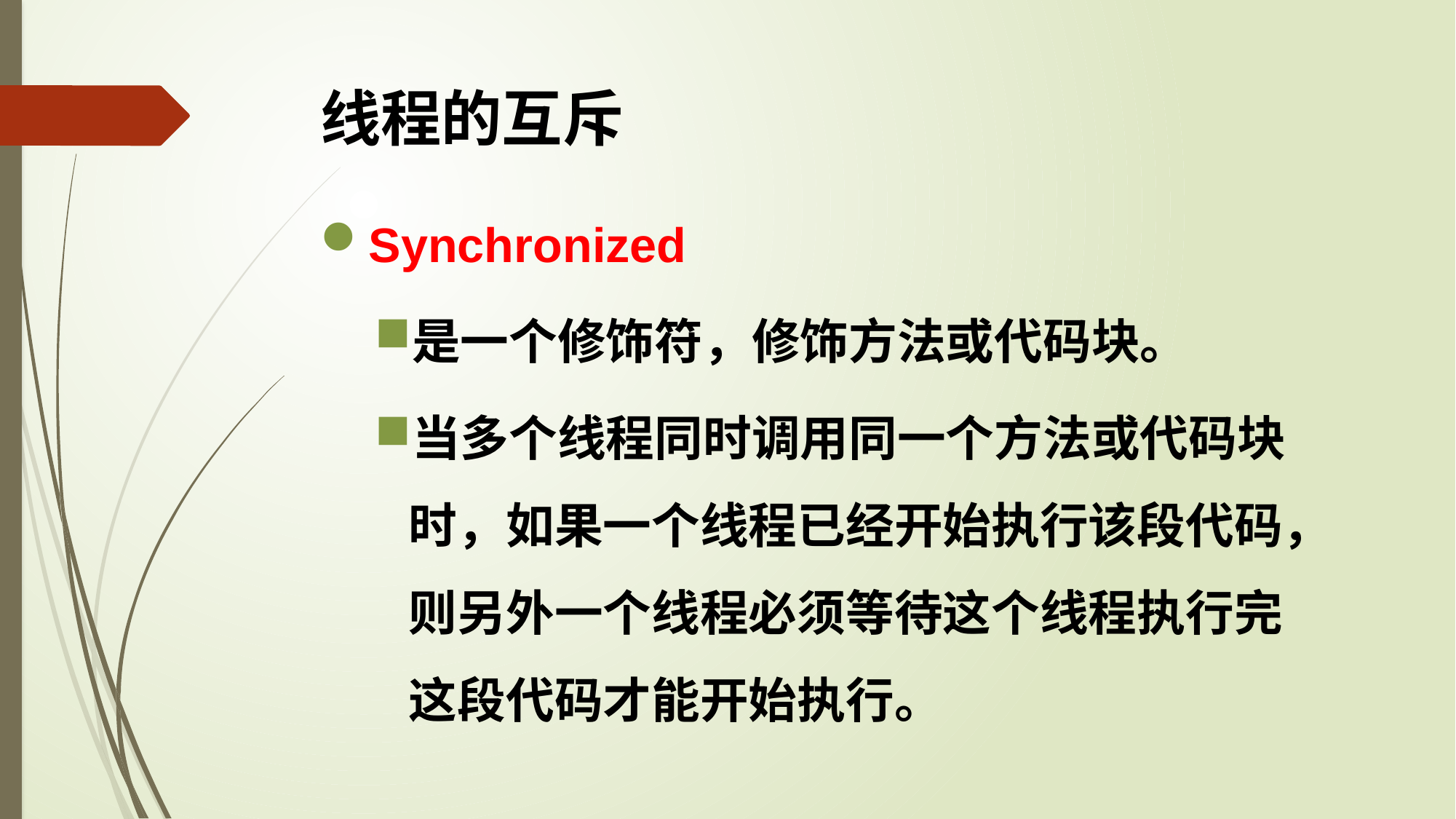

# 线程的互斥
Synchronized
是一个修饰符，修饰方法或代码块。
当多个线程同时调用同一个方法或代码块时，如果一个线程已经开始执行该段代码，则另外一个线程必须等待这个线程执行完这段代码才能开始执行。